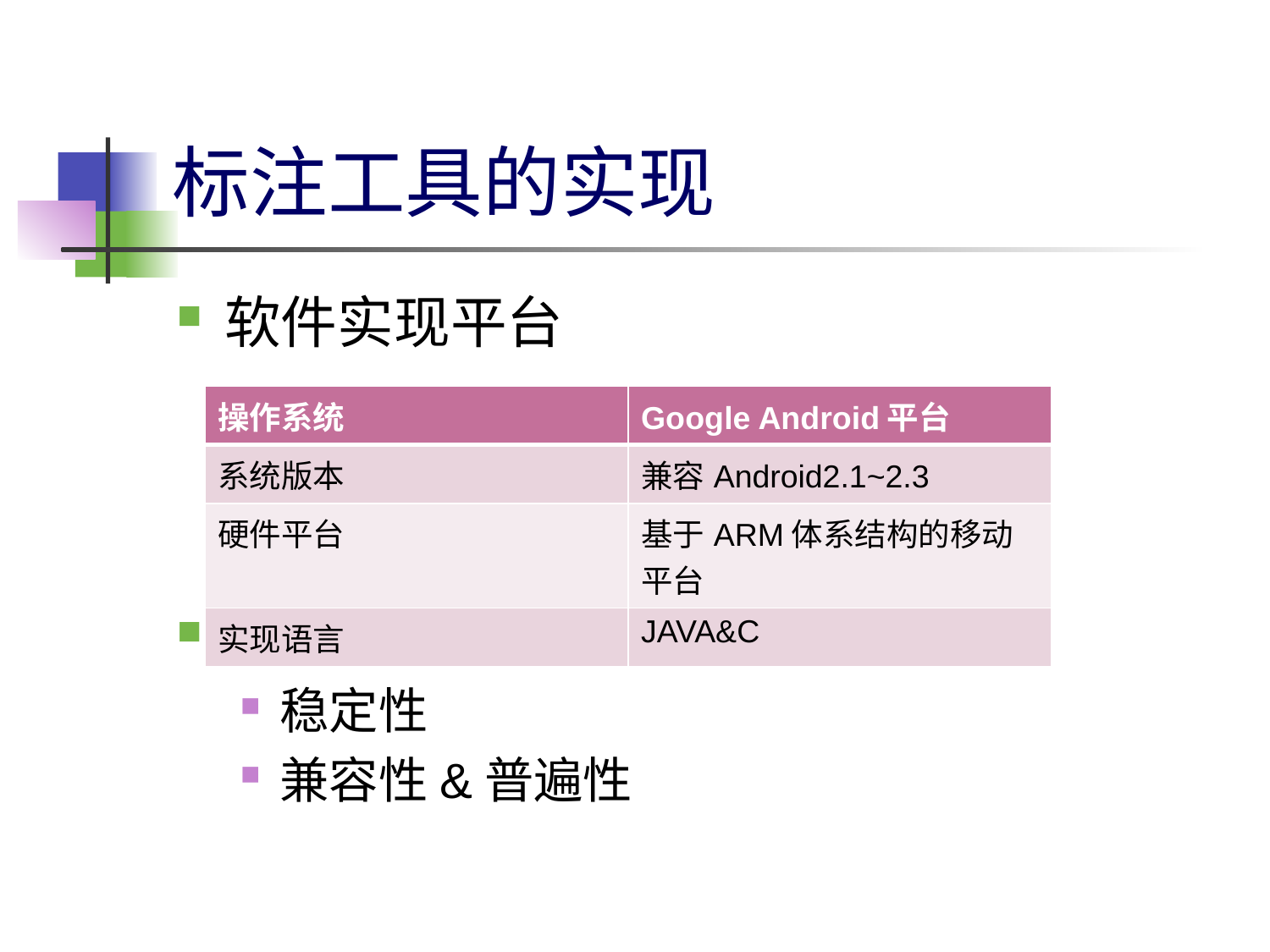

# 标注工具的实现
软件实现平台

平台的选择
稳定性
兼容性&普遍性
| 操作系统 | Google Android平台 |
| --- | --- |
| 系统版本 | 兼容Android2.1~2.3 |
| 硬件平台 | 基于ARM体系结构的移动平台 |
| 实现语言 | JAVA&C |